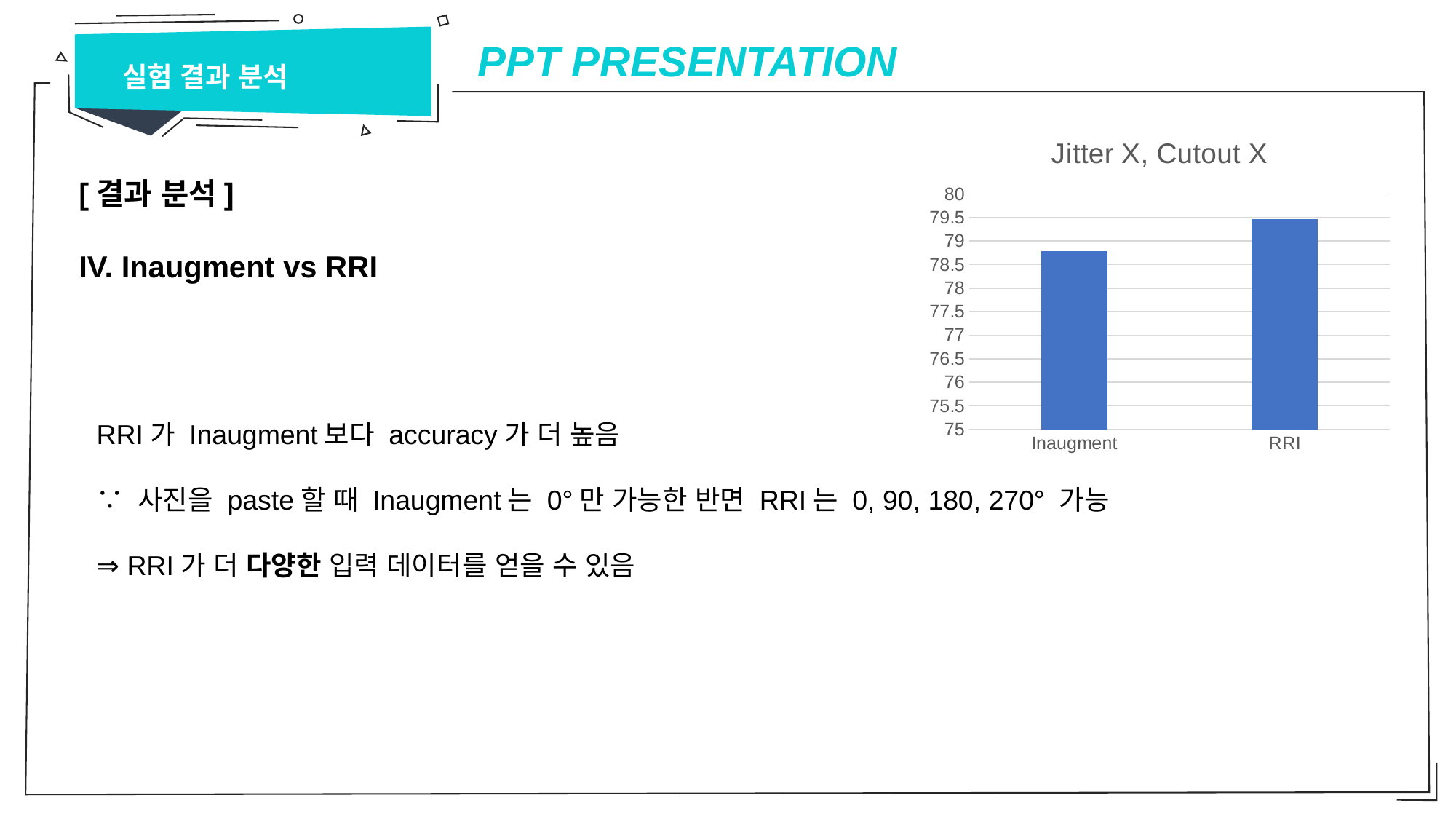

PPT PRESENTATION

실험 결과 분석

### Chart:

| Category | Jitter X, Cutout X |
|---|---|
| Inaugment | 78.79 |
| RRI | 79.46 |
[결과 분석]

IV. Inaugment vs RRI

RRI가 Inaugment보다 accuracy가 더 높음

∵ 사진을 paste할 때 Inaugment는 0°만 가능한 반면 RRI는 0, 90, 180, 270° 가능

⇒ RRI가 더 다양한 입력 데이터를 얻을 수 있음